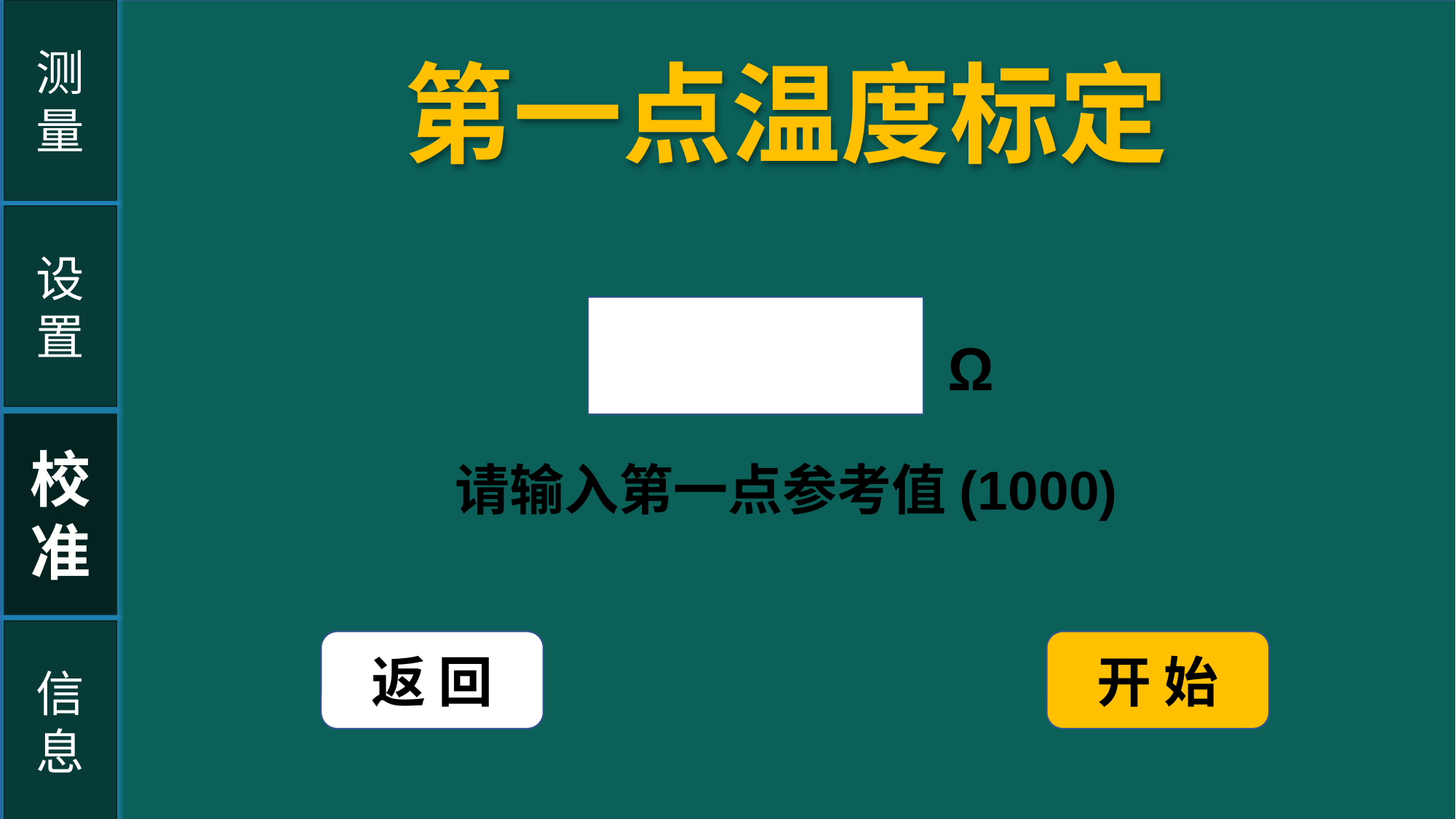

测
量
第一点温度标定
设置

Ω
校
准
请输入第一点参考值(1000)
信
息
返 回
开 始